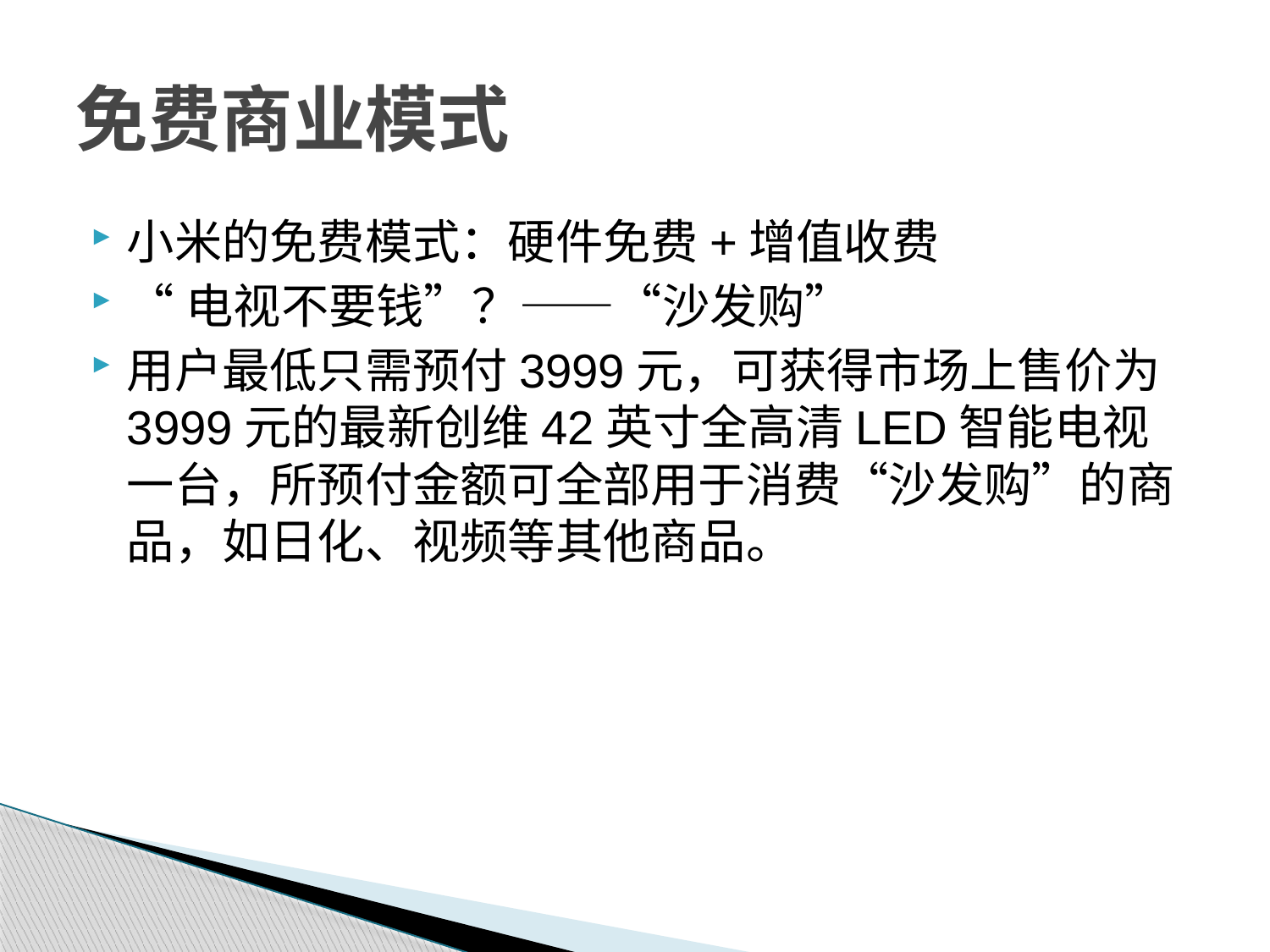

# 免费商业模式
小米的免费模式：硬件免费+增值收费
“电视不要钱”？——“沙发购”
用户最低只需预付3999元，可获得市场上售价为3999元的最新创维42英寸全高清LED智能电视一台，所预付金额可全部用于消费“沙发购”的商品，如日化、视频等其他商品。